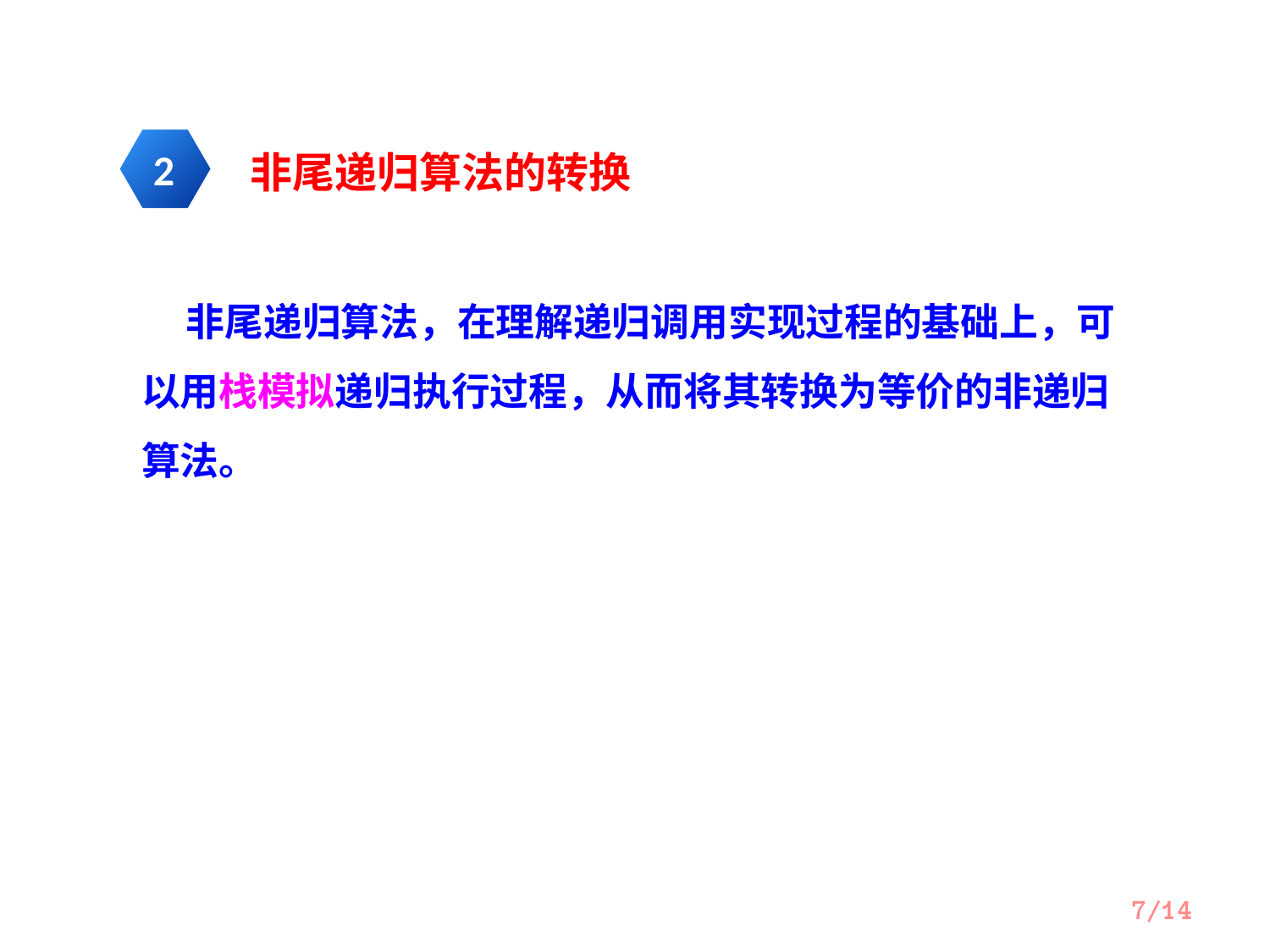

2
非尾递归算法的转换
    非尾递归算法，在理解递归调用实现过程的基础上，可以用栈模拟递归执行过程，从而将其转换为等价的非递归算法。
7/14